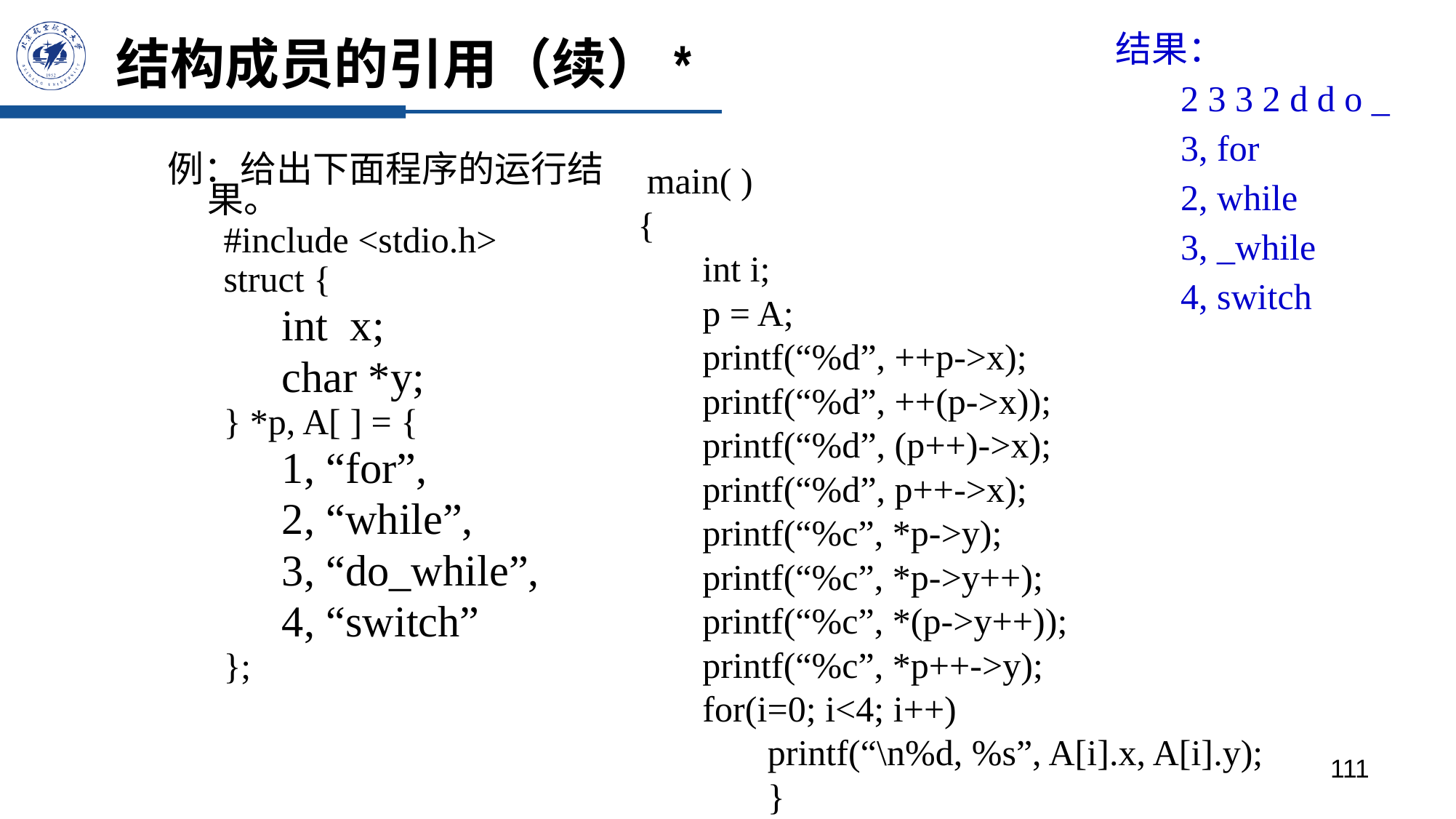

# 结构成员的引用（续）*
结果：
2 3 3 2 d d o _
3, for
2, while
3, _while
4, switch
例：给出下面程序的运行结果。
#include <stdio.h>
struct {
int  x;
char *y;
} *p, A[ ] = {
1, “for”,
2, “while”,
3, “do_while”,
4, “switch”
};
 main( )
{
int i;
p = A;
printf(“%d”, ++p->x);
printf(“%d”, ++(p->x));
printf(“%d”, (p++)->x);
printf(“%d”, p++->x);
printf(“%c”, *p->y);
printf(“%c”, *p->y++);
printf(“%c”, *(p->y++));
printf(“%c”, *p++->y);
for(i=0; i<4; i++)
printf(“\n%d, %s”, A[i].x, A[i].y);
}
111